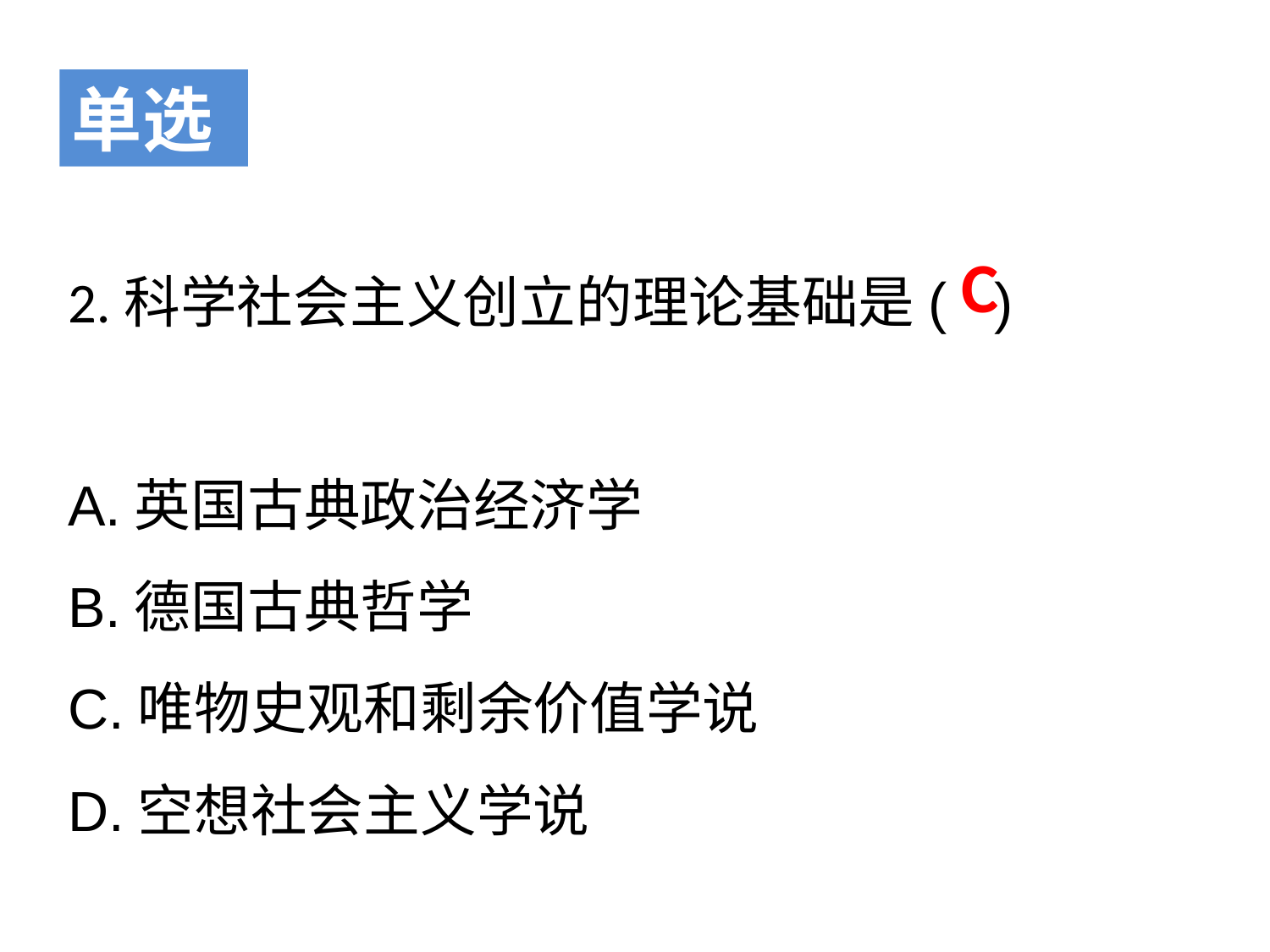

单选
2.科学社会主义创立的理论基础是(   )

A.英国古典政治经济学
B.德国古典哲学
C.唯物史观和剩余价值学说
D.空想社会主义学说
C